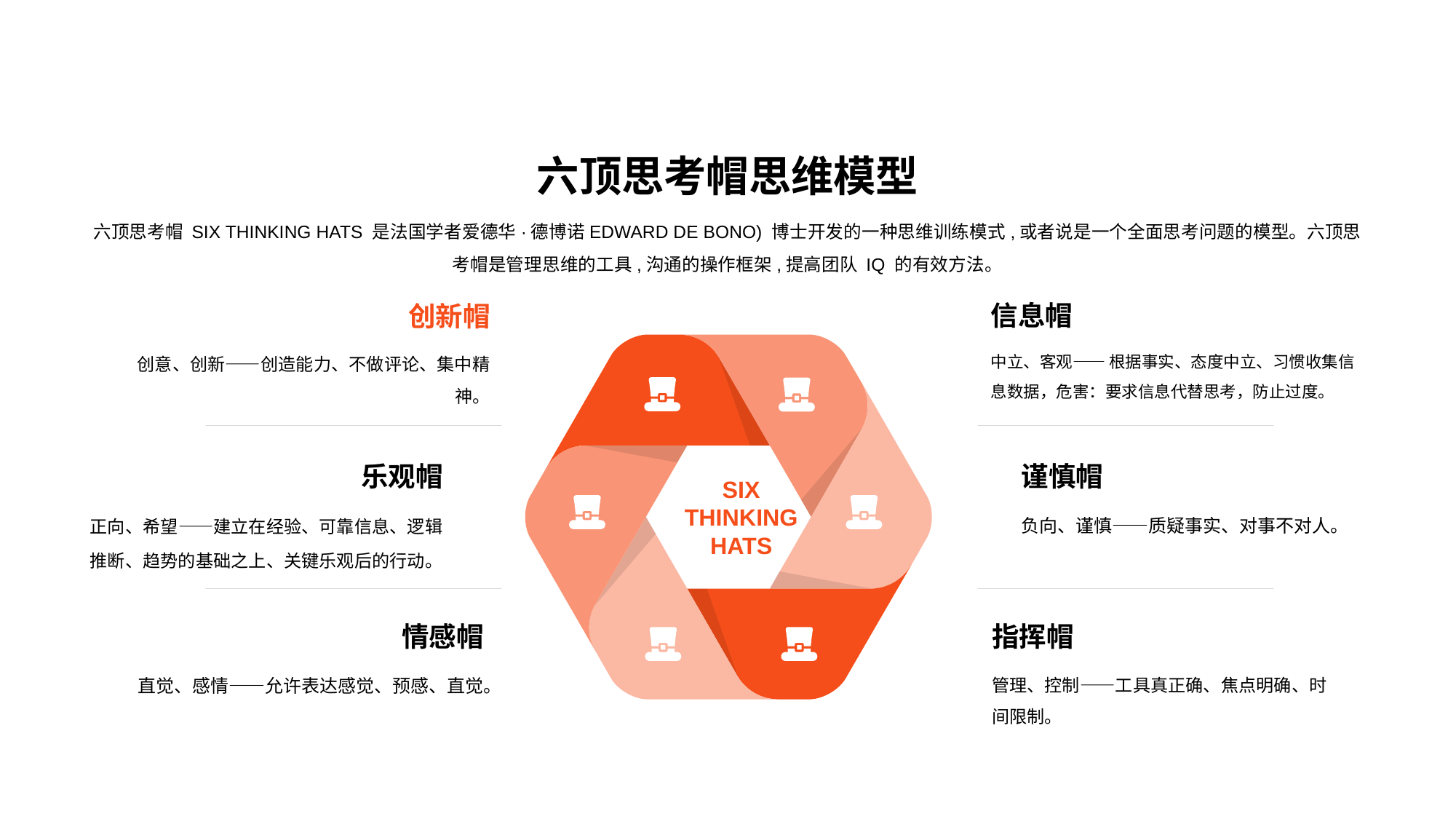

六顶思考帽思维模型
六顶思考帽 SIX THINKING HATS 是法国学者爱德华·德博诺EDWARD DE BONO) 博士开发的一种思维训练模式,或者说是一个全面思考问题的模型。六顶思考帽是管理思维的工具,沟通的操作框架,提高团队 IQ 的有效方法。
信息帽
中立、客观—— 根据事实、态度中立、习惯收集信息数据，危害：要求信息代替思考，防止过度。
谨慎帽
负向、谨慎——质疑事实、对事不对人。
指挥帽
管理、控制——工具真正确、焦点明确、时间限制。
创新帽
创意、创新——创造能力、不做评论、集中精神。
乐观帽
正向、希望——建立在经验、可靠信息、逻辑推断、趋势的基础之上、关键乐观后的行动。
情感帽
直觉、感情——允许表达感觉、预感、直觉。

SIX
THINKING
HATS